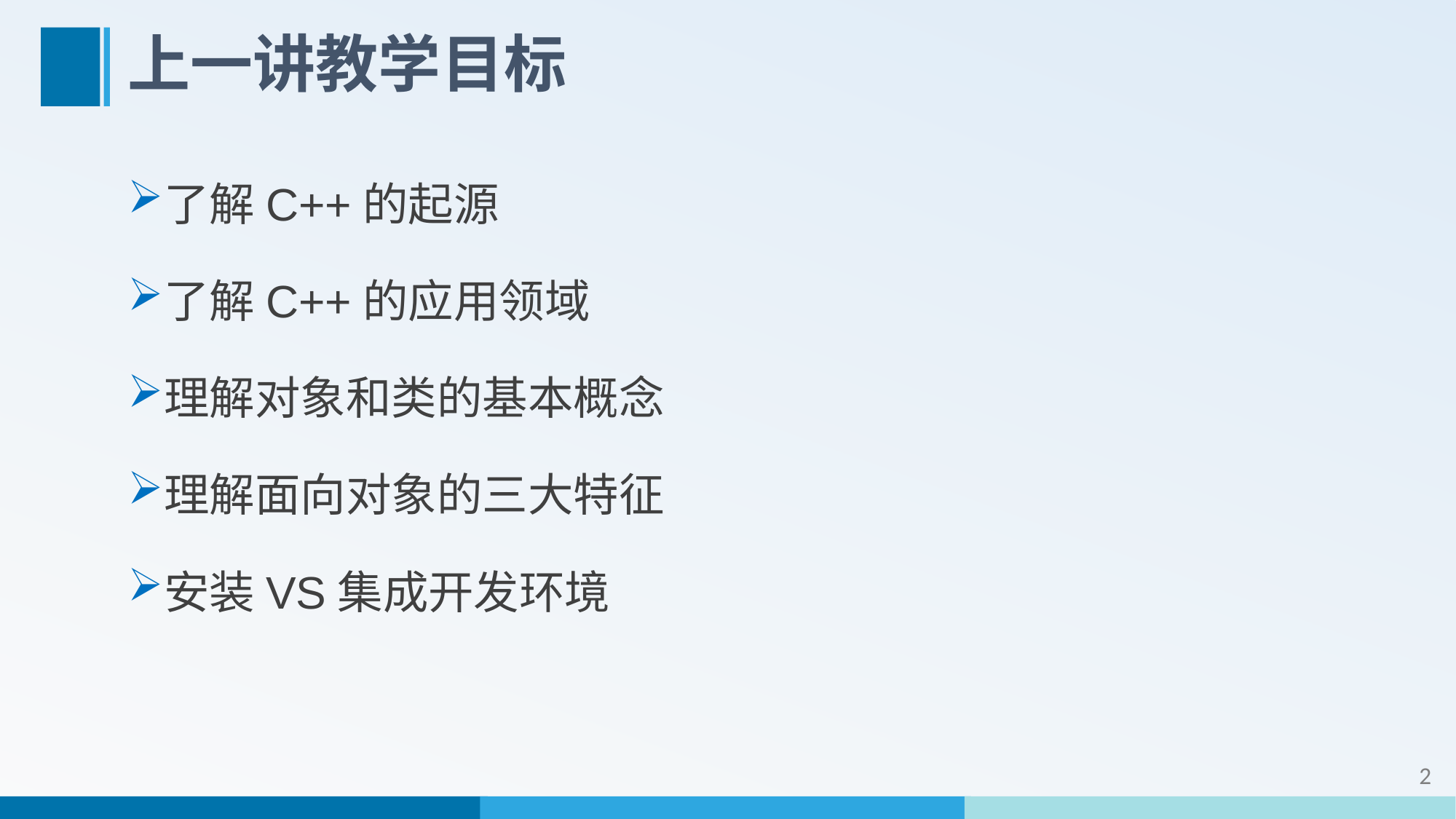

# 上一讲教学目标
了解C++的起源
了解C++的应用领域
理解对象和类的基本概念
理解面向对象的三大特征
安装VS集成开发环境